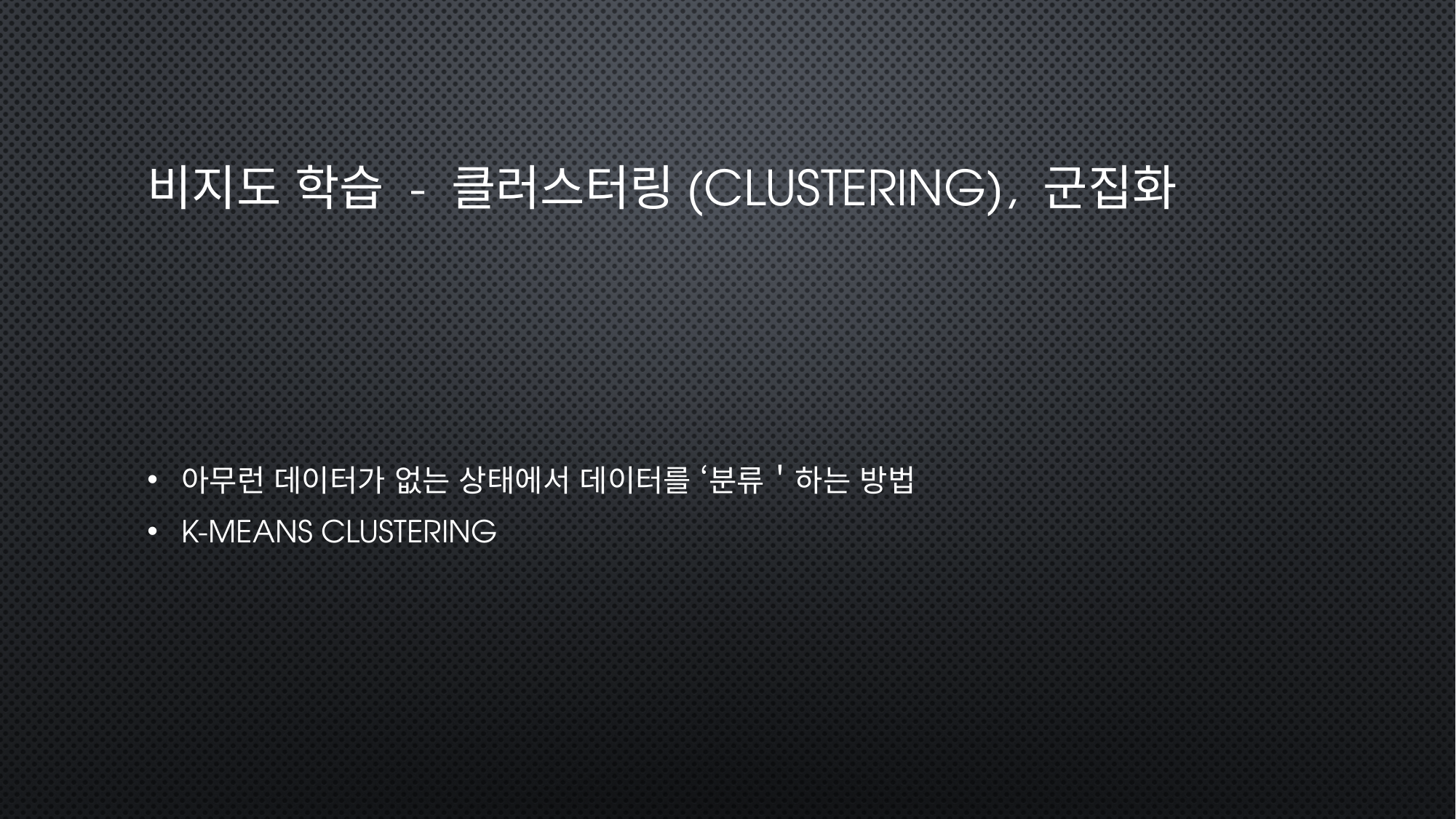

# 비지도 학습 - 클러스터링(Clustering), 군집화
아무런 데이터가 없는 상태에서 데이터를 ‘분류＇하는 방법
K-means Clustering